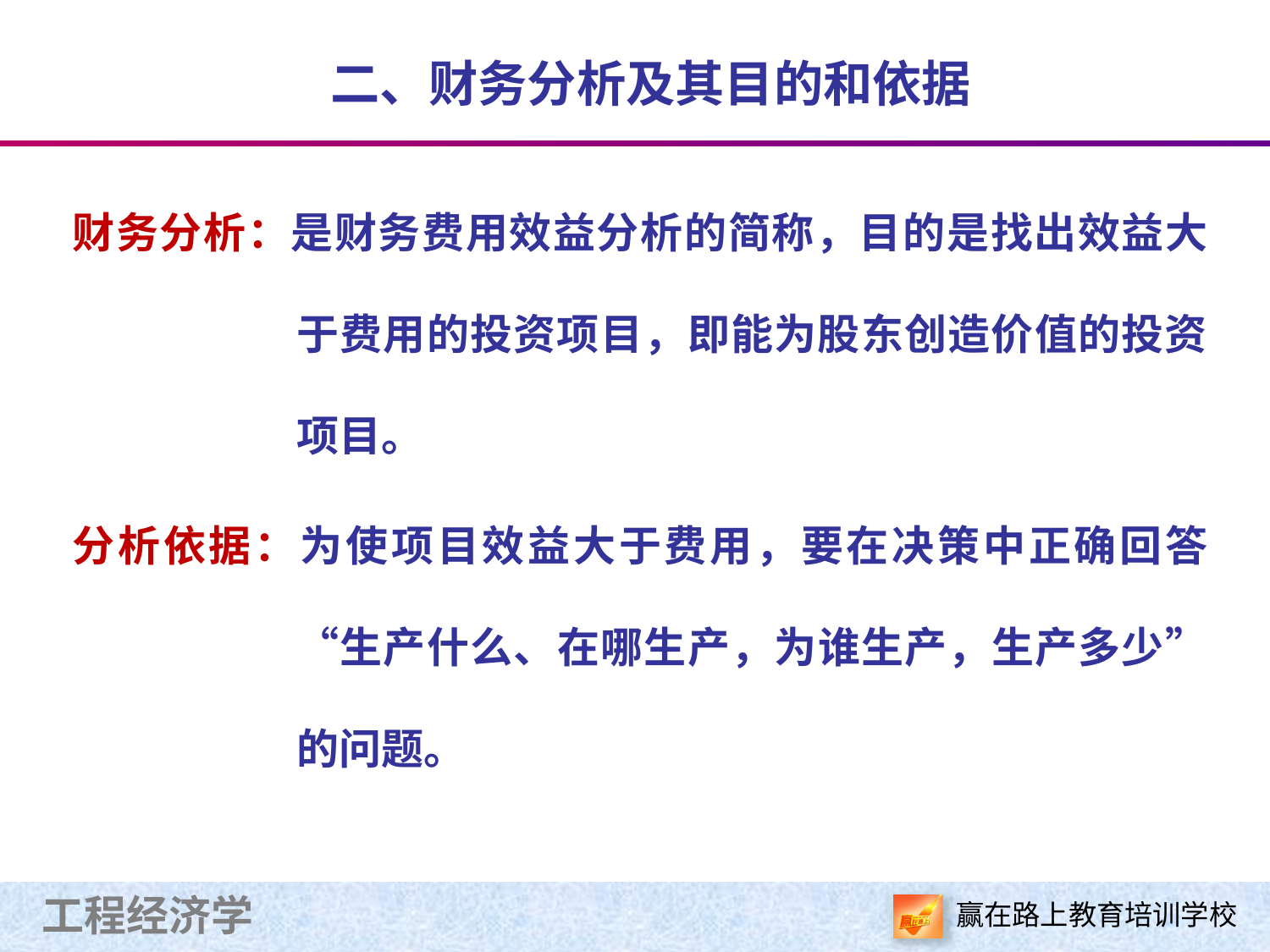

# 二、财务分析及其目的和依据
财务分析：是财务费用效益分析的简称，目的是找出效益大于费用的投资项目，即能为股东创造价值的投资项目。
分析依据：为使项目效益大于费用，要在决策中正确回答“生产什么、在哪生产，为谁生产，生产多少”的问题。